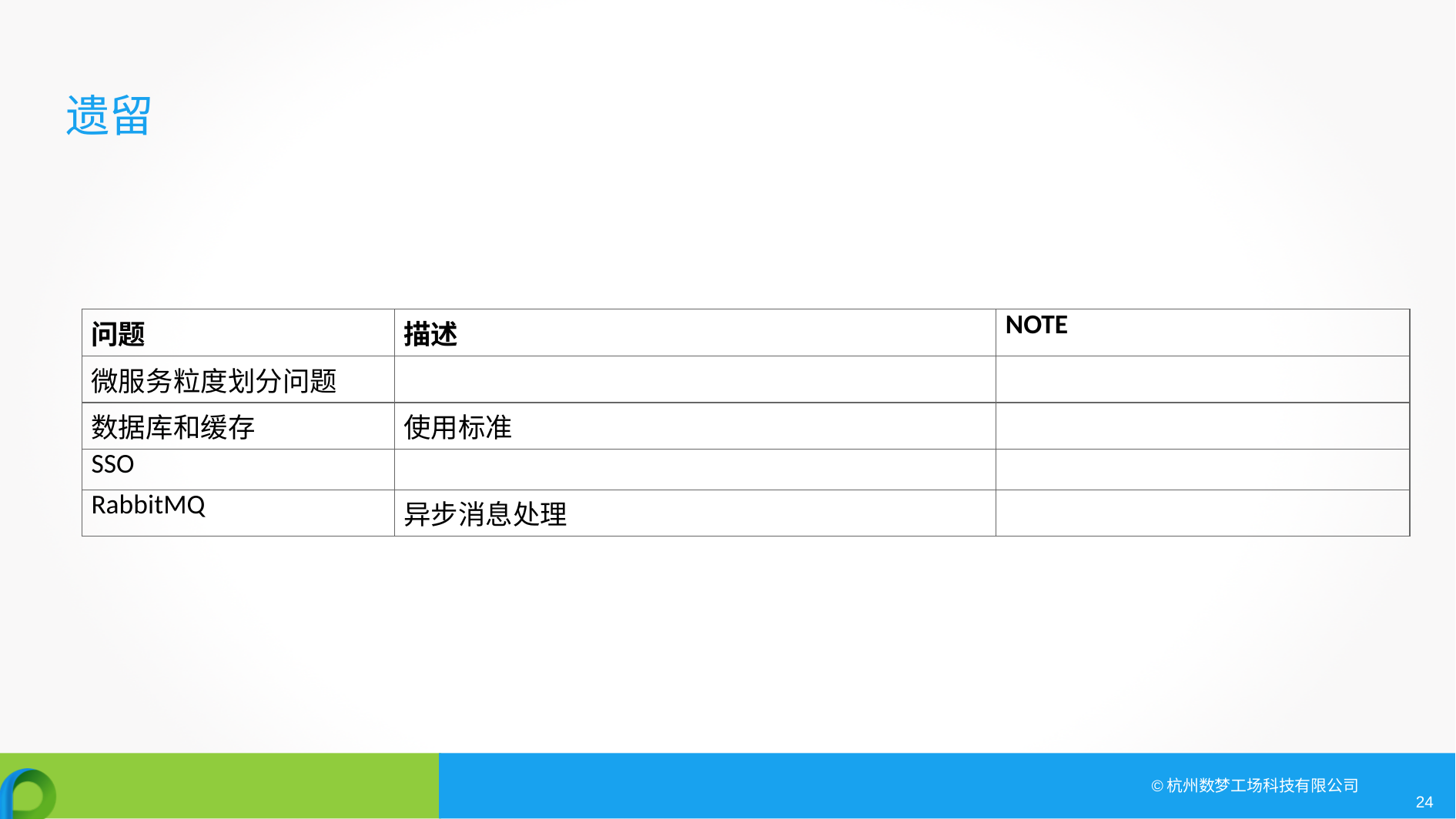

# 遗留
| 问题 | 描述 | NOTE |
| --- | --- | --- |
| 微服务粒度划分问题 |  |  |
| 数据库和缓存 | 使用标准 |  |
| SSO |  |  |
| RabbitMQ | 异步消息处理 |  |